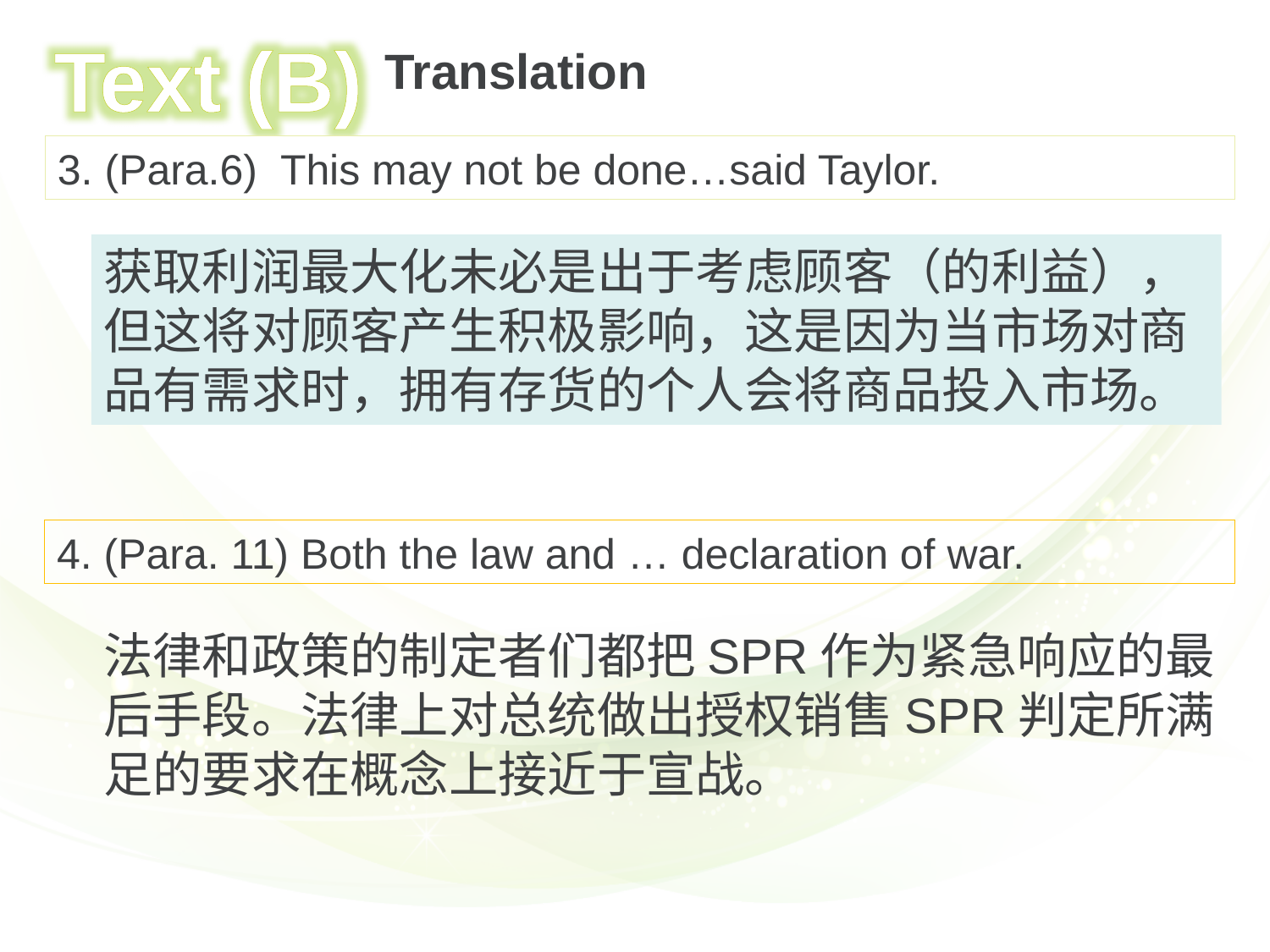

Text (B)
Translation
3. (Para.6)  This may not be done…said Taylor.
获取利润最大化未必是出于考虑顾客（的利益），但这将对顾客产生积极影响，这是因为当市场对商品有需求时，拥有存货的个人会将商品投入市场。
4. (Para. 11) Both the law and … declaration of war.
法律和政策的制定者们都把SPR作为紧急响应的最后手段。法律上对总统做出授权销售SPR判定所满足的要求在概念上接近于宣战。